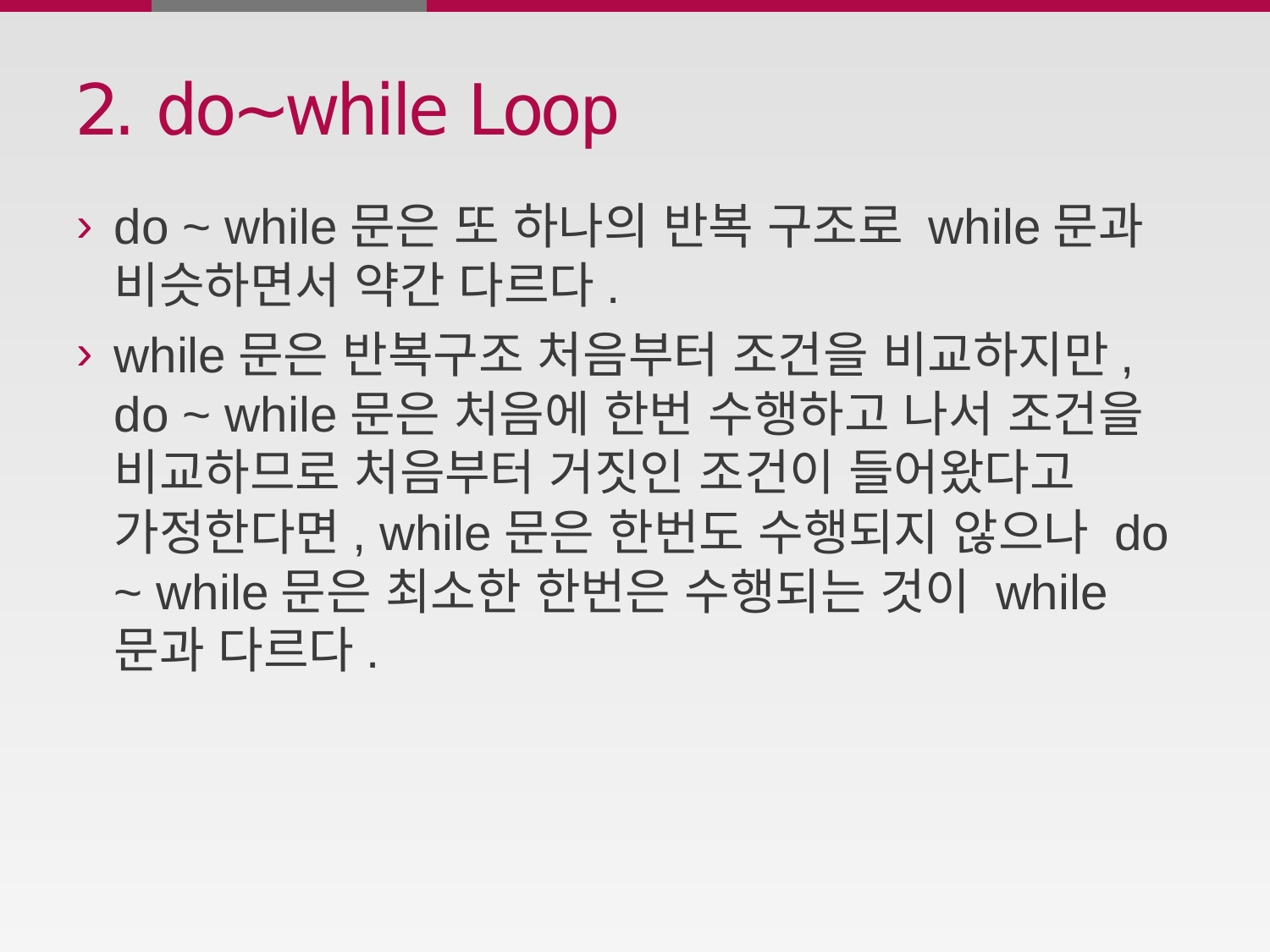

# 2. do~while Loop
do ~ while문은 또 하나의 반복 구조로 while문과 비슷하면서 약간 다르다.
while문은 반복구조 처음부터 조건을 비교하지만, do ~ while문은 처음에 한번 수행하고 나서 조건을 비교하므로 처음부터 거짓인 조건이 들어왔다고 가정한다면, while문은 한번도 수행되지 않으나 do ~ while문은 최소한 한번은 수행되는 것이 while문과 다르다.